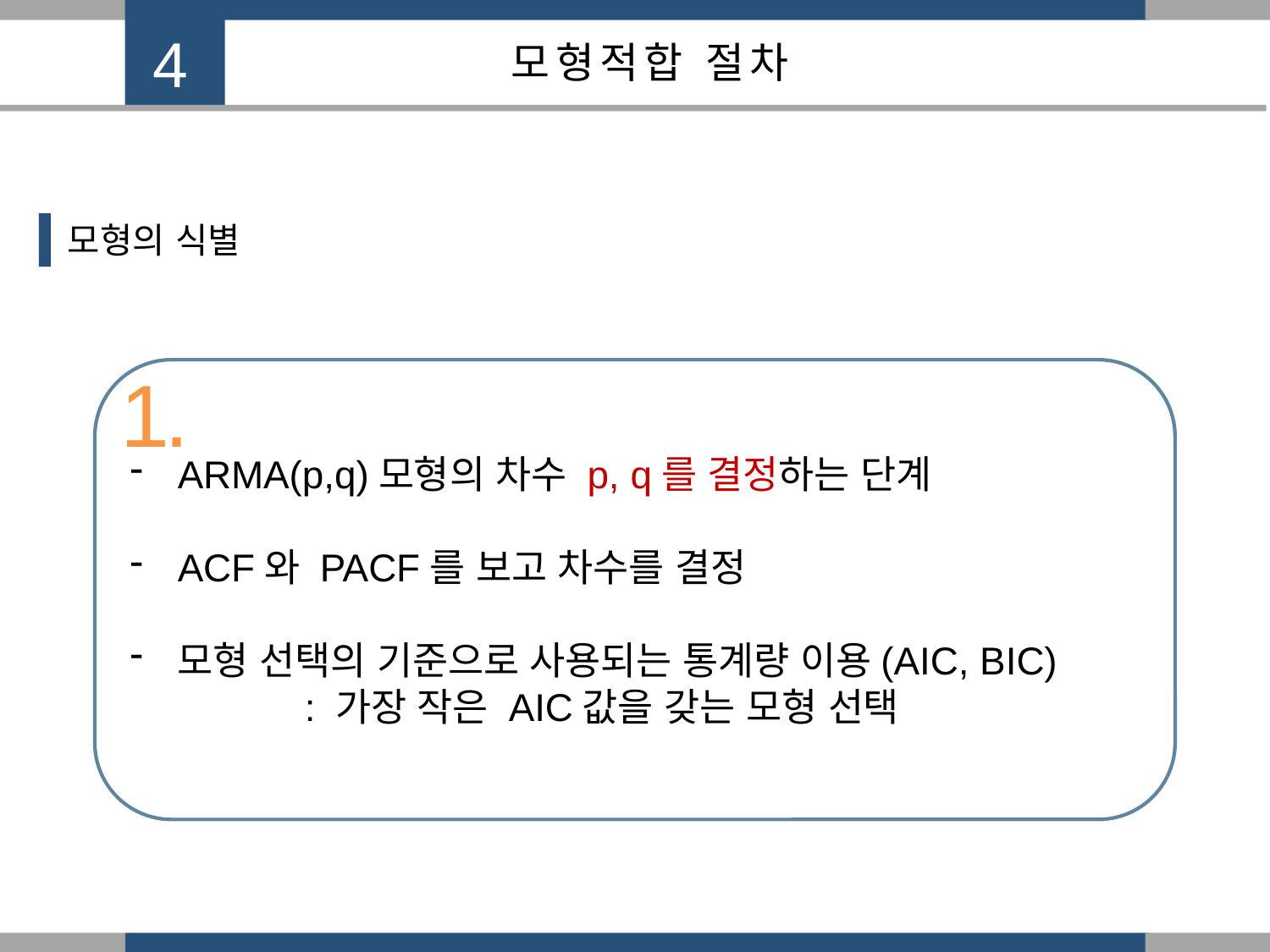

4
모형적합 절차

모형의 식별

1.
ARMA(p,q)모형의 차수 p, q를 결정하는 단계

ACF와 PACF를 보고 차수를 결정

모형 선택의 기준으로 사용되는 통계량 이용(AIC, BIC)
	: 가장 작은 AIC값을 갖는 모형 선택